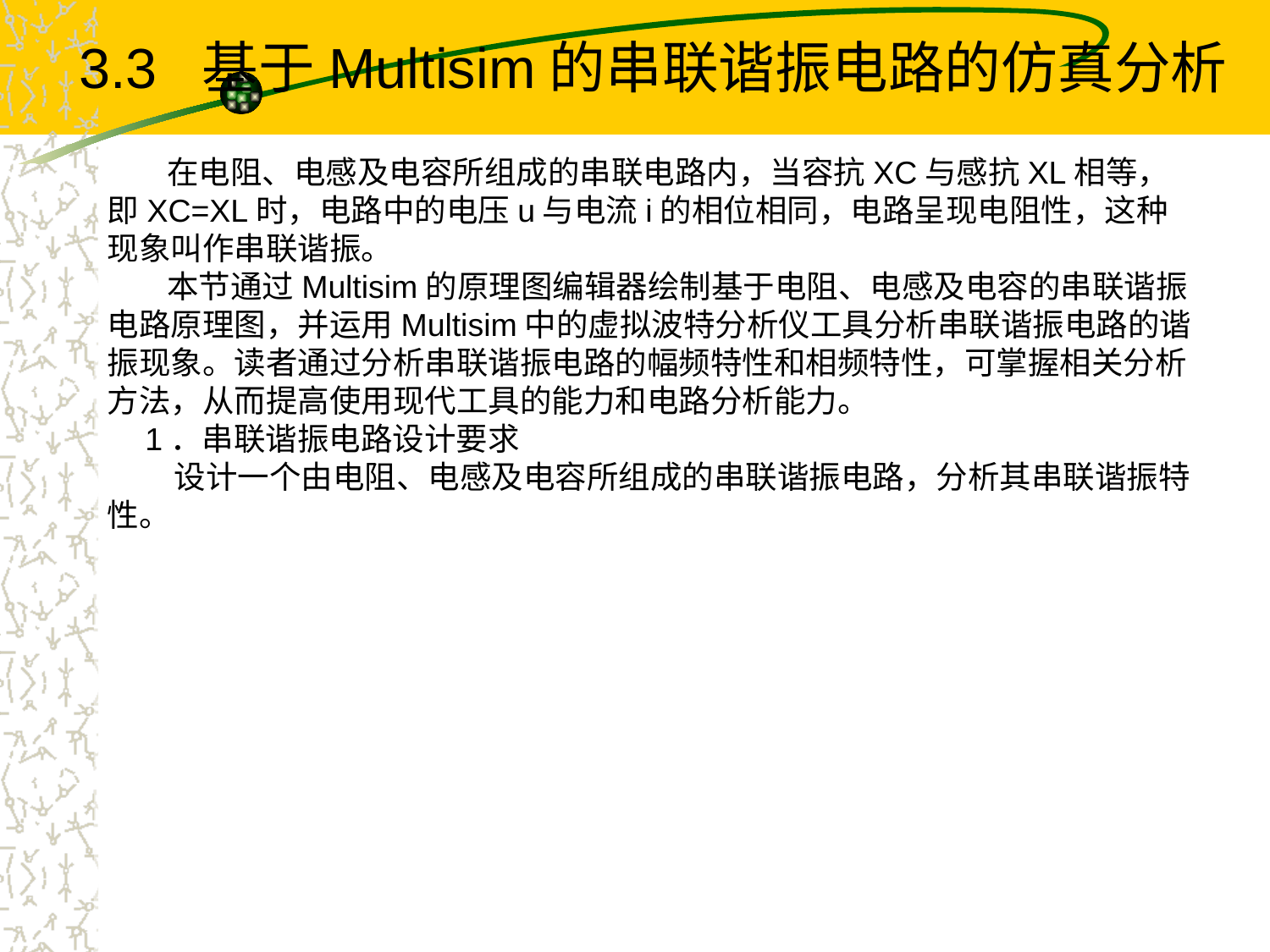

3.3  基于Multisim的串联谐振电路的仿真分析
  在电阻、电感及电容所组成的串联电路内，当容抗XC与感抗XL相等，即XC=XL时，电路中的电压u与电流i的相位相同，电路呈现电阻性，这种现象叫作串联谐振。
  本节通过Multisim的原理图编辑器绘制基于电阻、电感及电容的串联谐振电路原理图，并运用Multisim中的虚拟波特分析仪工具分析串联谐振电路的谐振现象。读者通过分析串联谐振电路的幅频特性和相频特性，可掌握相关分析方法，从而提高使用现代工具的能力和电路分析能力。
1．串联谐振电路设计要求
   设计一个由电阻、电感及电容所组成的串联谐振电路，分析其串联谐振特性。